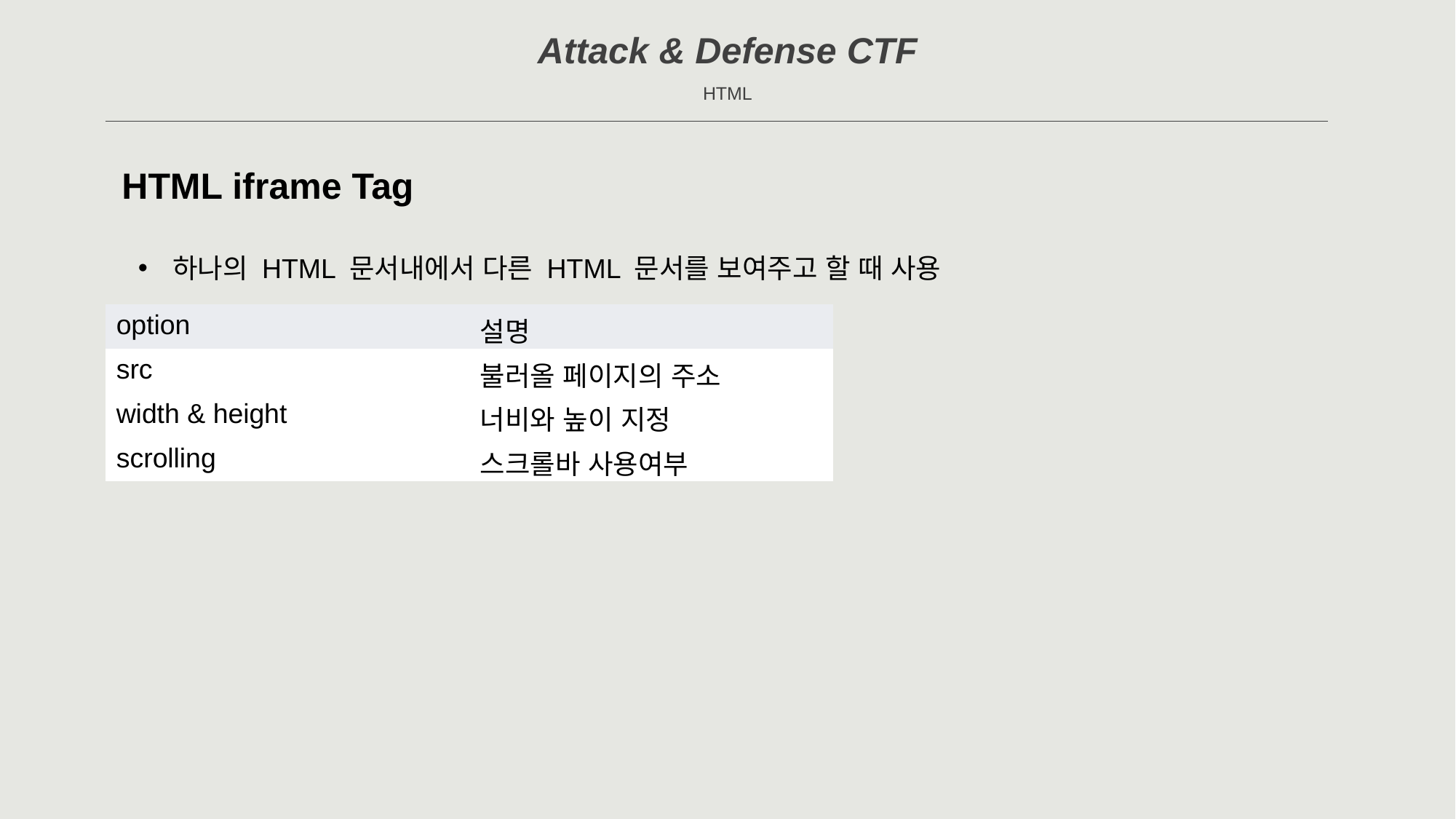

Attack & Defense CTF
HTML
HTML iframe Tag
하나의 HTML 문서내에서 다른 HTML 문서를 보여주고 할 때 사용
| option | 설명 |
| --- | --- |
| src | 불러올 페이지의 주소 |
| width & height | 너비와 높이 지정 |
| scrolling | 스크롤바 사용여부 |